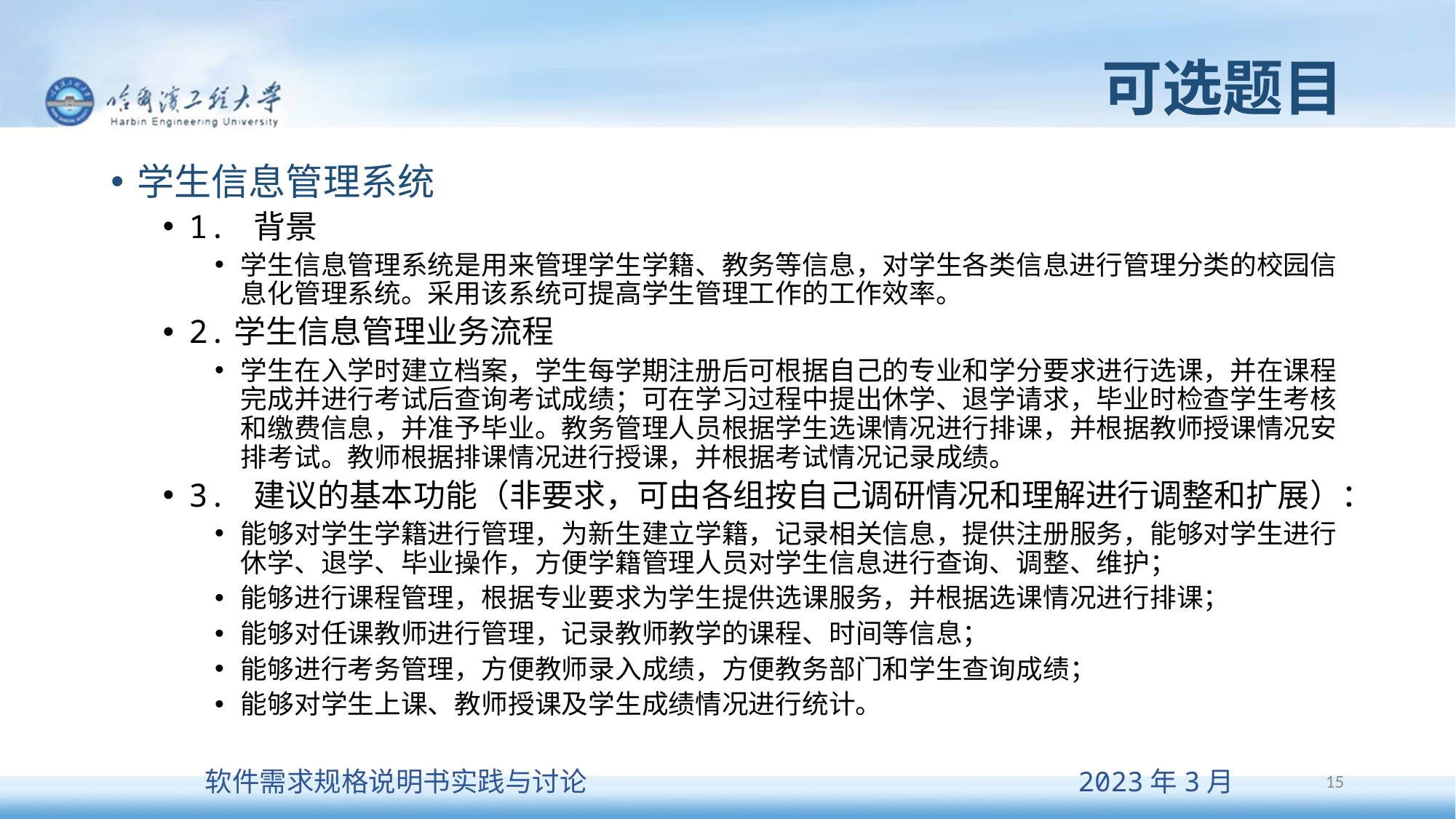

# 可选题目
学生信息管理系统
1. 背景
学生信息管理系统是用来管理学生学籍、教务等信息，对学生各类信息进行管理分类的校园信息化管理系统。采用该系统可提高学生管理工作的工作效率。
2.学生信息管理业务流程
学生在入学时建立档案，学生每学期注册后可根据自己的专业和学分要求进行选课，并在课程完成并进行考试后查询考试成绩；可在学习过程中提出休学、退学请求，毕业时检查学生考核和缴费信息，并准予毕业。教务管理人员根据学生选课情况进行排课，并根据教师授课情况安排考试。教师根据排课情况进行授课，并根据考试情况记录成绩。
3. 建议的基本功能（非要求，可由各组按自己调研情况和理解进行调整和扩展）：
能够对学生学籍进行管理，为新生建立学籍，记录相关信息，提供注册服务，能够对学生进行休学、退学、毕业操作，方便学籍管理人员对学生信息进行查询、调整、维护；
能够进行课程管理，根据专业要求为学生提供选课服务，并根据选课情况进行排课；
能够对任课教师进行管理，记录教师教学的课程、时间等信息；
能够进行考务管理，方便教师录入成绩，方便教务部门和学生查询成绩；
能够对学生上课、教师授课及学生成绩情况进行统计。

15